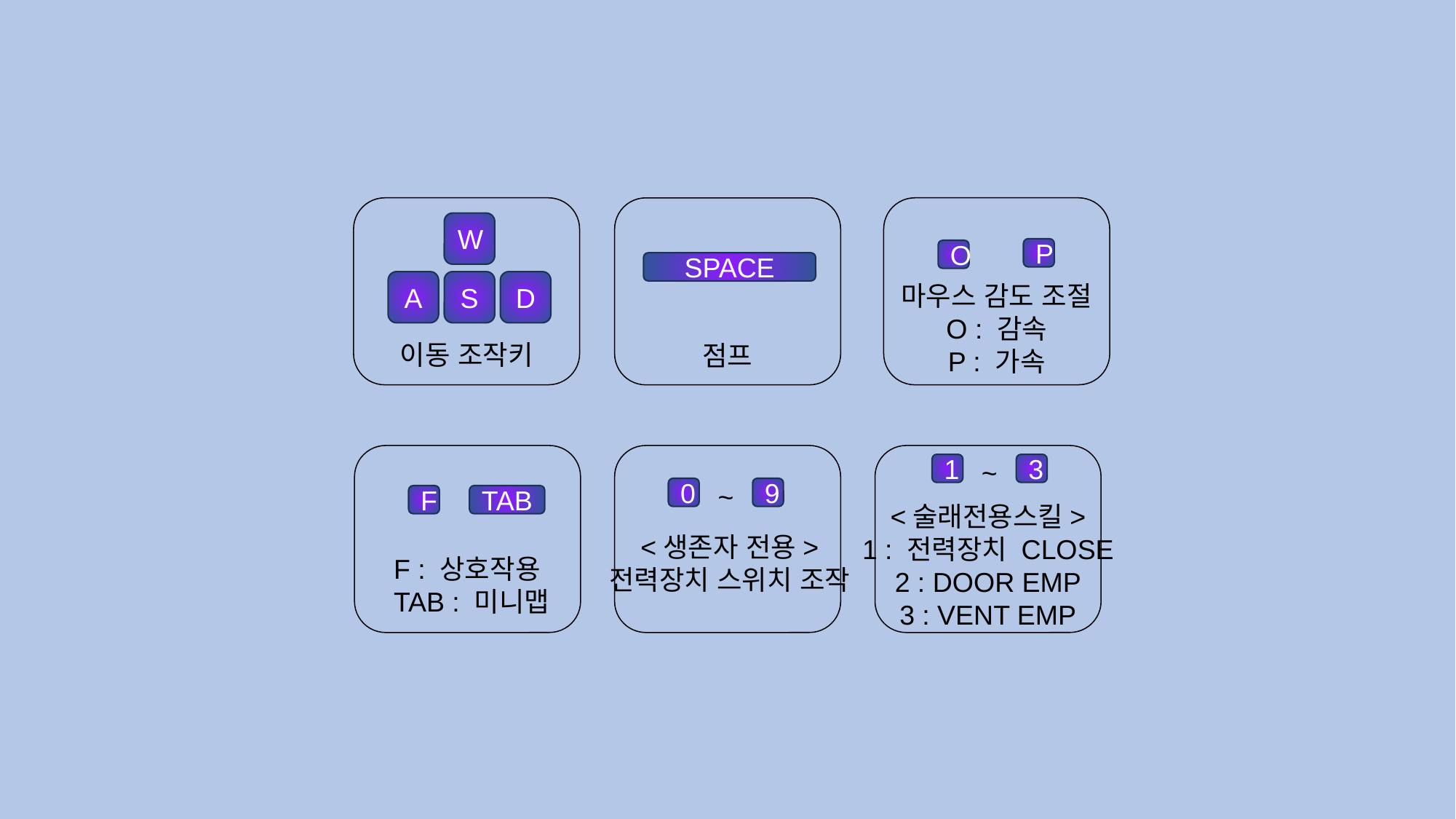

W
P
O
SPACE
A
S
D
마우스 감도 조절
O : 감속
P : 가속
이동 조작키
점프

~
1
3
~
0
9
F
TAB
<술래전용스킬>
1 : 전력장치 CLOSE
2 : DOOR EMP
3 : VENT EMP
<생존자 전용>
전력장치 스위치 조작
F : 상호작용
TAB : 미니맵